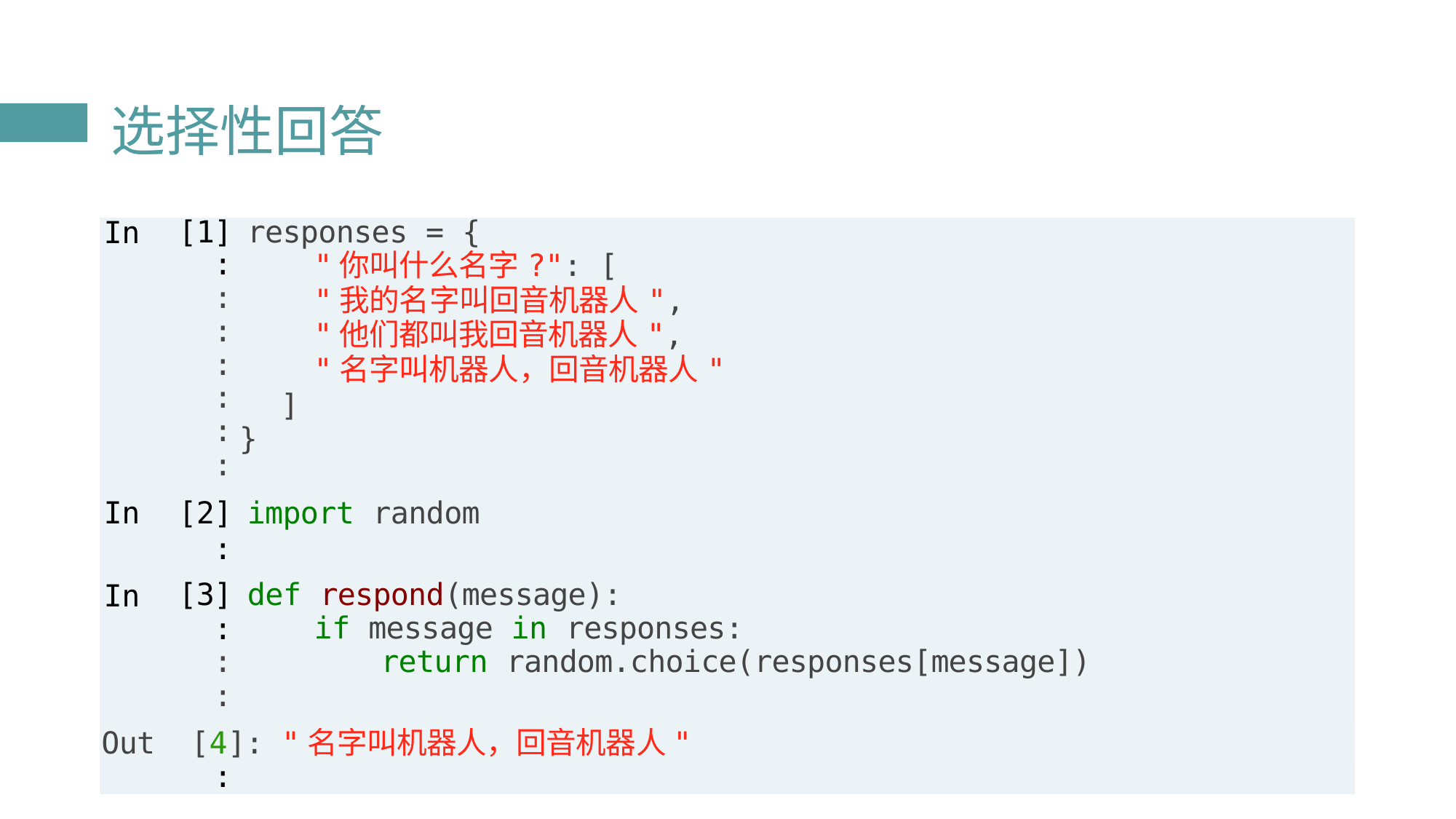

# 选择性回答
| In | [1]: : : : : : : | responses = { "你叫什么名字?": [ "我的名字叫回音机器人", "他们都叫我回音机器人", "名字叫机器人，回音机器人" ] } |
| --- | --- | --- |
| In | [2]: | import random |
| In | [3]: : : | def respond(message): if message in responses: return random.choice(responses[message]) |
| In | [4]: | respond("你叫什么名字?") |
Out  [4]: "名字叫机器人，回音机器人"